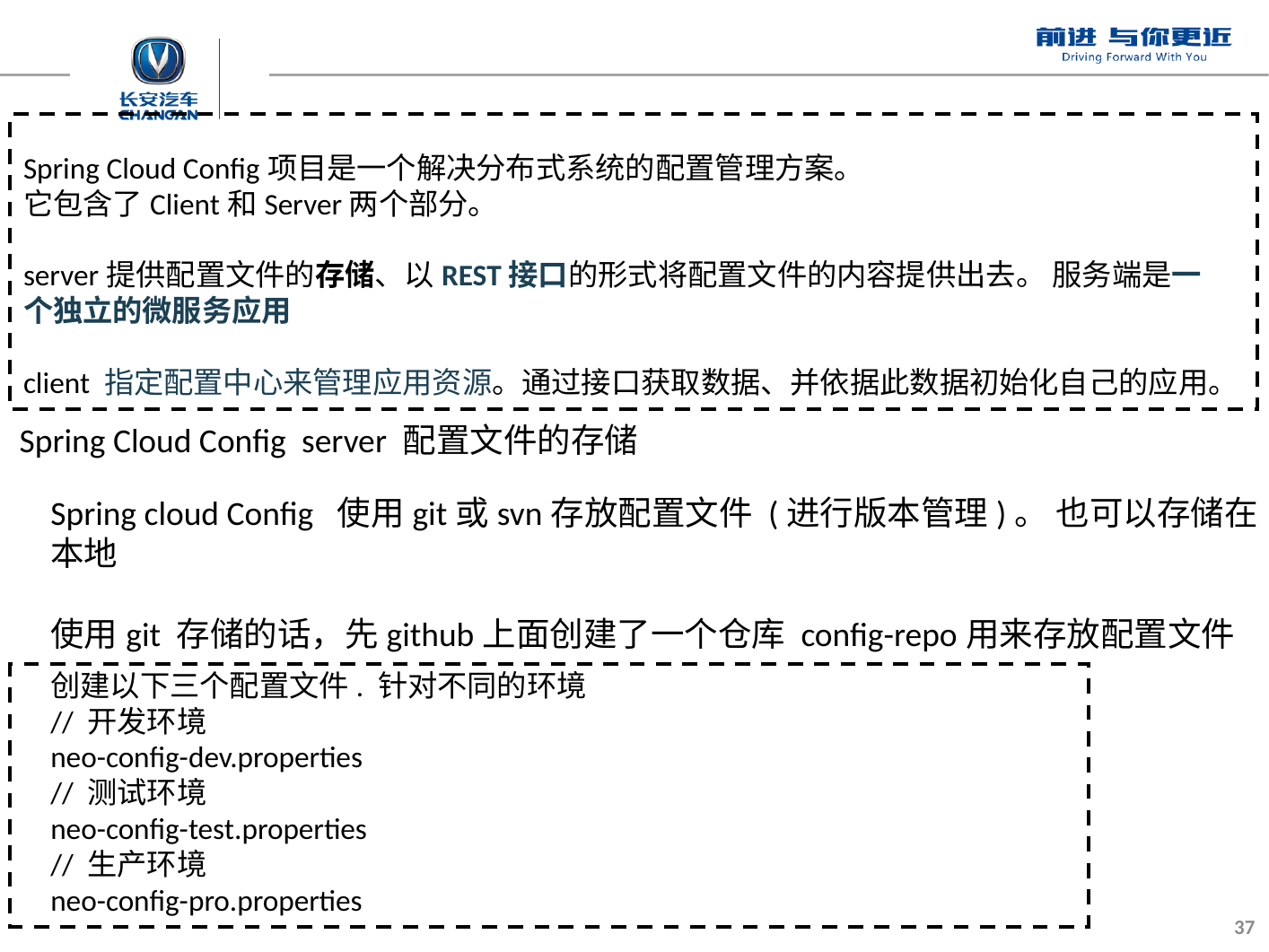

Spring Cloud Config项目是一个解决分布式系统的配置管理方案。
它包含了Client和Server两个部分。

server提供配置文件的存储、以REST接口的形式将配置文件的内容提供出去。 服务端是一个独立的微服务应用

client 指定配置中心来管理应用资源。通过接口获取数据、并依据此数据初始化自己的应用。
Spring Cloud Config  server 配置文件的存储
Spring cloud Config  使用git或svn存放配置文件 (进行版本管理)。 也可以存储在本地

使用git 存储的话，先github上面创建了一个仓库 config-repo用来存放配置文件
创建以下三个配置文件. 针对不同的环境
// 开发环境
neo-config-dev.properties
// 测试环境
neo-config-test.properties
// 生产环境
neo-config-pro.properties